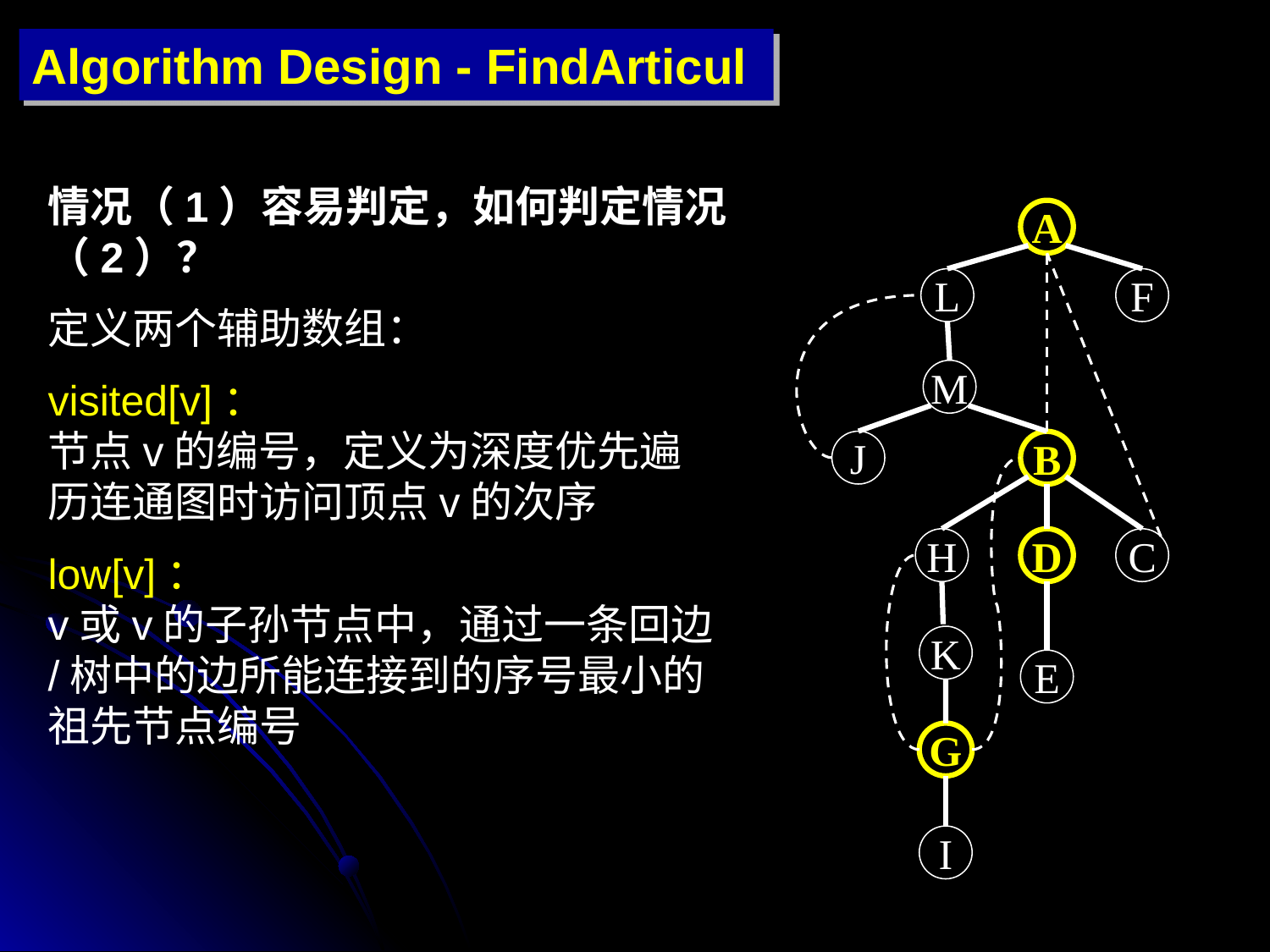

Algorithm Design - FindArticul
情况（1）容易判定，如何判定情况（2）？
A
L
F
定义两个辅助数组：
visited[v]：
节点v的编号，定义为深度优先遍历连通图时访问顶点v的次序
low[v]：
v或v的子孙节点中，通过一条回边/树中的边所能连接到的序号最小的祖先节点编号

M
J
B
H
D
C
K
E
G
I